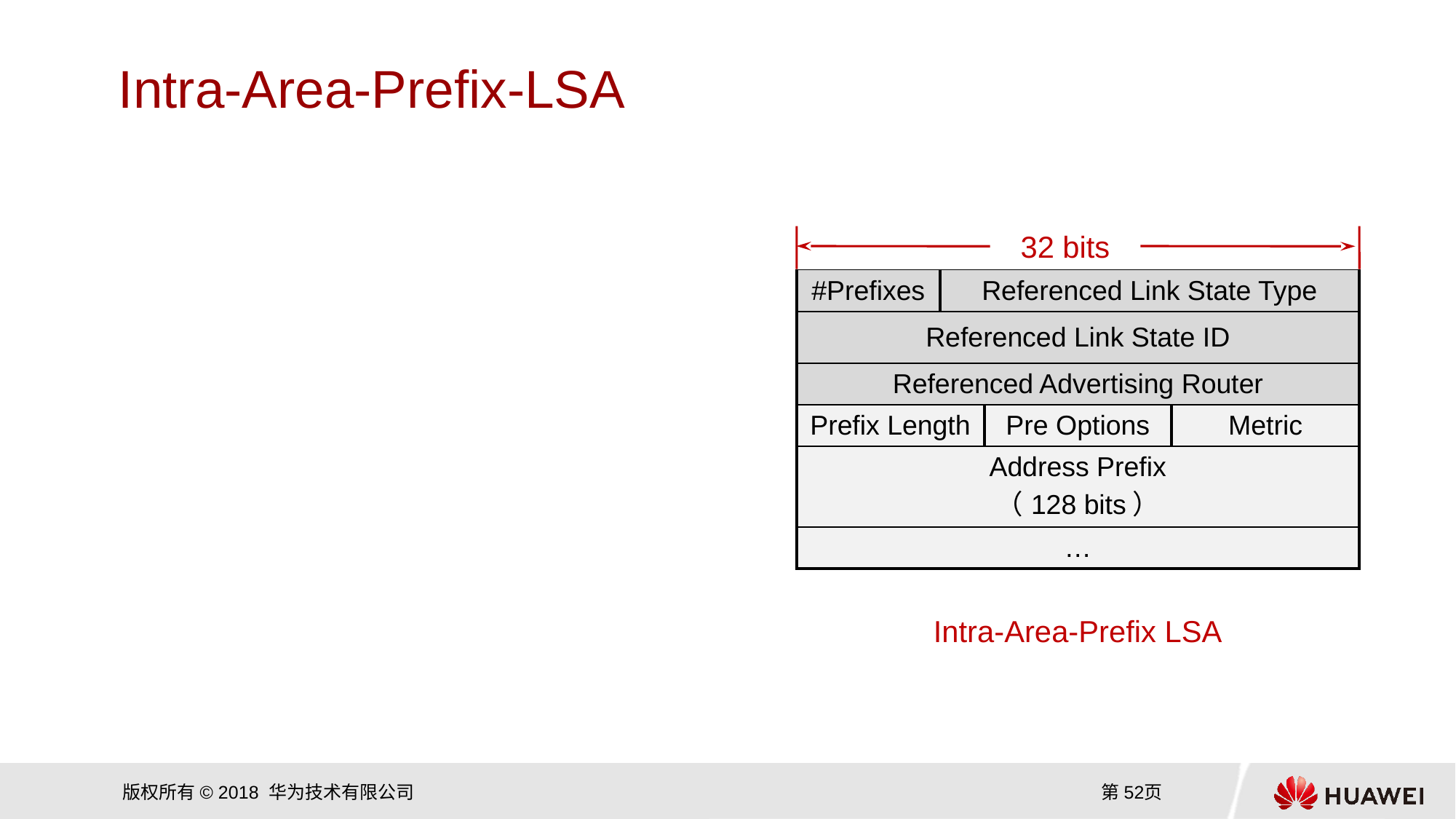

# Intra-Area-Prefix-LSA
在OSPFv2中使用Router-LSA和Network-LSA来发布区域内路由，而在OSPFv3中这两类LSA不再包含地址信息，所以引入了Intra-Area-Prefix LSA，用于发布区域内路由。
#Prefixes：LSA中包含的Prefix个数。
Referenced Link State Type:
=1: 携带的Prefix依附于Router(包括Stub网络)；
=2: 携带的Prefix依附于Transit Network。
Referenced Link State ID:
Type1:  0；
Type2：DR接口ID。
Referenced Advertising Router:
Type 1：依附的路由器Router ID；
Type 2：DR Router ID。
其他：Prefix三元组信息。
32 bits

| #Prefixes | Referenced Link State Type |  |  |
| --- | --- | --- | --- |
| Referenced Link State ID |  |  |  |
| Referenced Advertising Router |  |  |  |
| Prefix Length |  | Pre Options | Metric |
| Address Prefix （128 bits） |  |  |  |
| … |  |  |  |
Intra-Area-Prefix LSA